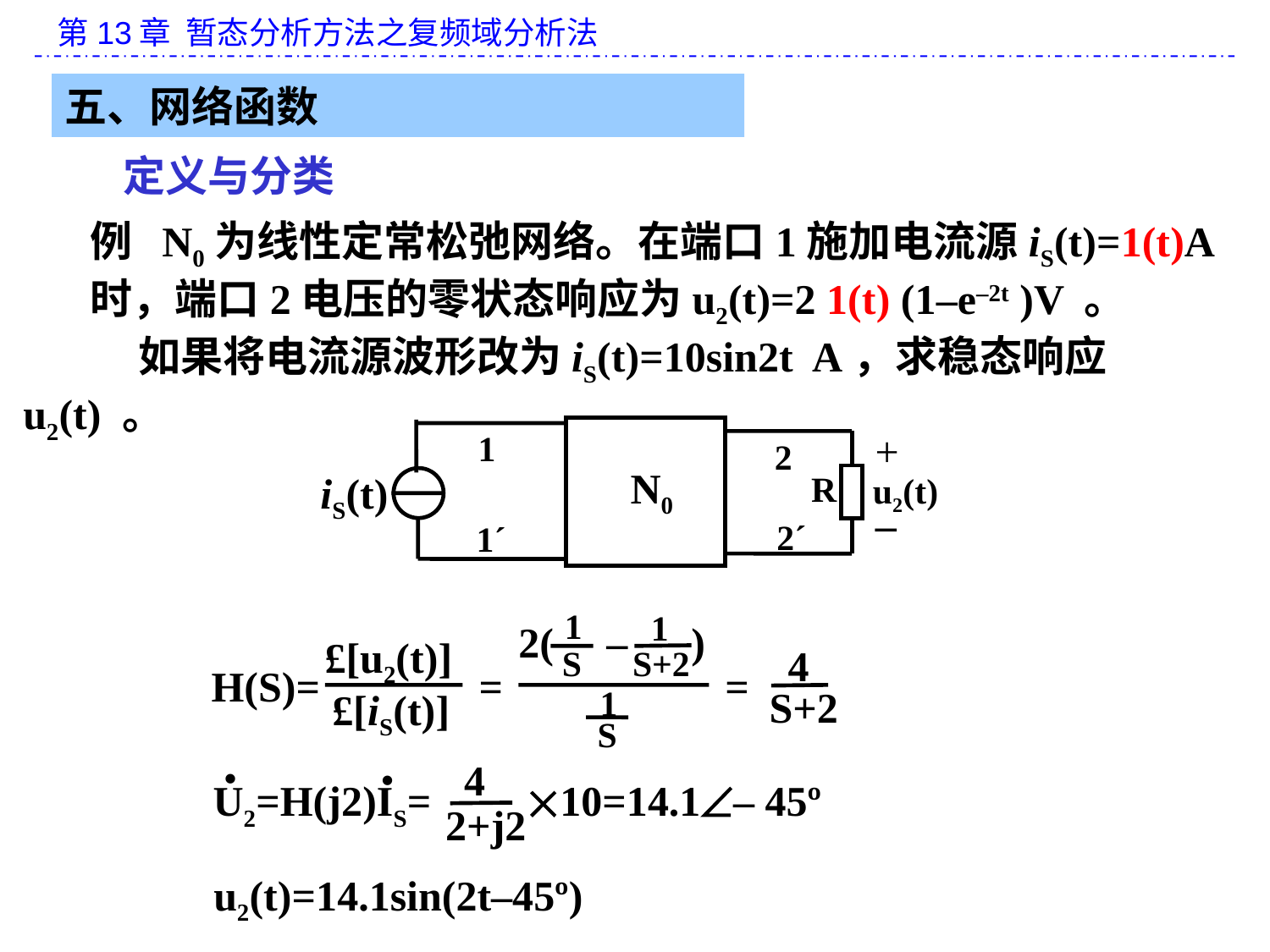

五、网络函数
定义与分类
      例  N0为线性定常松弛网络。在端口1施加电流源iS(t)=1(t)A
      时，端口2电压的零状态响应为u2(t)=2 1(t) (1–e–2t )V 。
           如果将电流源波形改为iS(t)=10sin2t  A，求稳态响应u2(t) 。

+

1

2

N0
iS(t)
R
u2(t)

–
2´
1´

1
S

1
S+2

2(     –      )
 £[u2(t)]
 £[iS(t)]

4
S+2

H(S)=               =                     =
1
S

 4
2+j2

U2=H(j2)IS=         ×10=14.1∠– 45º
•
•
u2(t)=14.1sin(2t–45º)